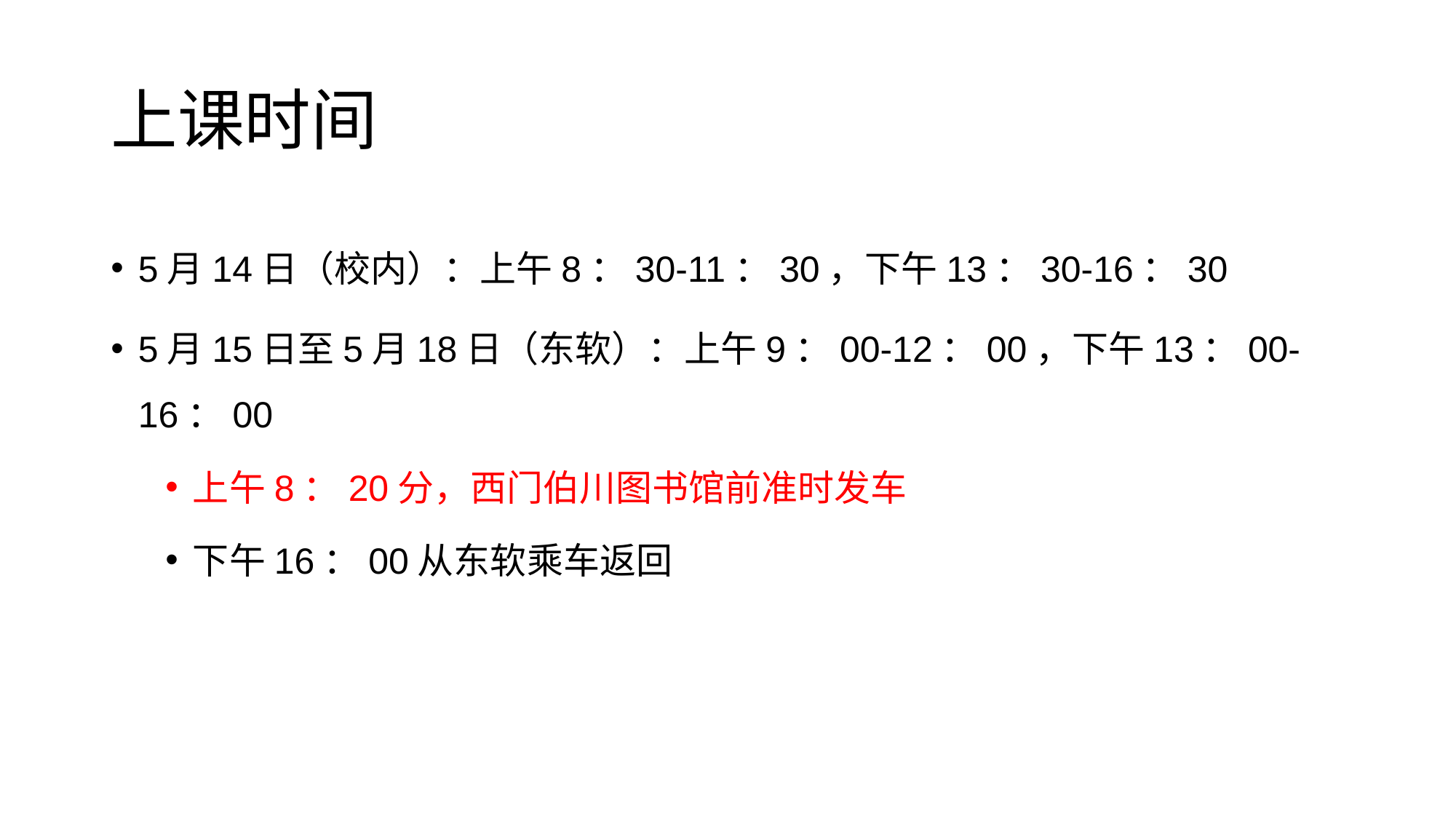

# 上课时间
5月14日（校内）：上午8：30-11：30，下午13：30-16：30
5月15日至5月18日（东软）：上午9：00-12：00，下午13：00-16：00
上午8：20分，西门伯川图书馆前准时发车
下午16：00从东软乘车返回